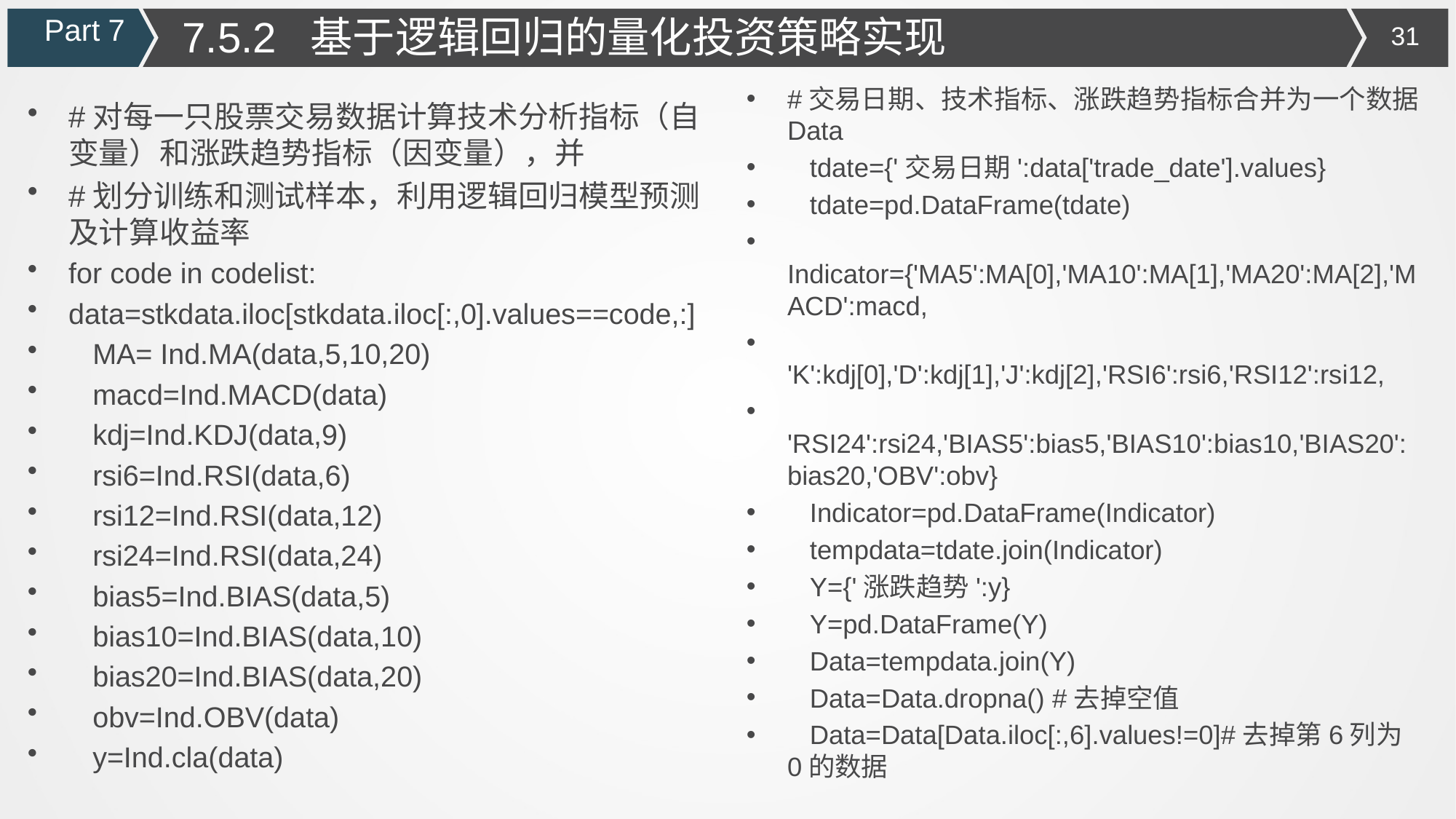

7.5.2  基于逻辑回归的量化投资策略实现

Part 7
#交易日期、技术指标、涨跌趋势指标合并为一个数据Data
   tdate={'交易日期':data['trade_date'].values}
   tdate=pd.DataFrame(tdate)
   Indicator={'MA5':MA[0],'MA10':MA[1],'MA20':MA[2],'MACD':macd,
      'K':kdj[0],'D':kdj[1],'J':kdj[2],'RSI6':rsi6,'RSI12':rsi12,
      'RSI24':rsi24,'BIAS5':bias5,'BIAS10':bias10,'BIAS20':bias20,'OBV':obv}
   Indicator=pd.DataFrame(Indicator)
   tempdata=tdate.join(Indicator)
   Y={'涨跌趋势':y}
   Y=pd.DataFrame(Y)
   Data=tempdata.join(Y)
   Data=Data.dropna() #去掉空值
   Data=Data[Data.iloc[:,6].values!=0]#去掉第6列为0的数据
#对每一只股票交易数据计算技术分析指标（自变量）和涨跌趋势指标（因变量），并
#划分训练和测试样本，利用逻辑回归模型预测及计算收益率
for code in codelist:
data=stkdata.iloc[stkdata.iloc[:,0].values==code,:]
   MA= Ind.MA(data,5,10,20)
   macd=Ind.MACD(data)
   kdj=Ind.KDJ(data,9)
   rsi6=Ind.RSI(data,6)
   rsi12=Ind.RSI(data,12)
   rsi24=Ind.RSI(data,24)
   bias5=Ind.BIAS(data,5)
   bias10=Ind.BIAS(data,10)
   bias20=Ind.BIAS(data,20)
   obv=Ind.OBV(data)
   y=Ind.cla(data)